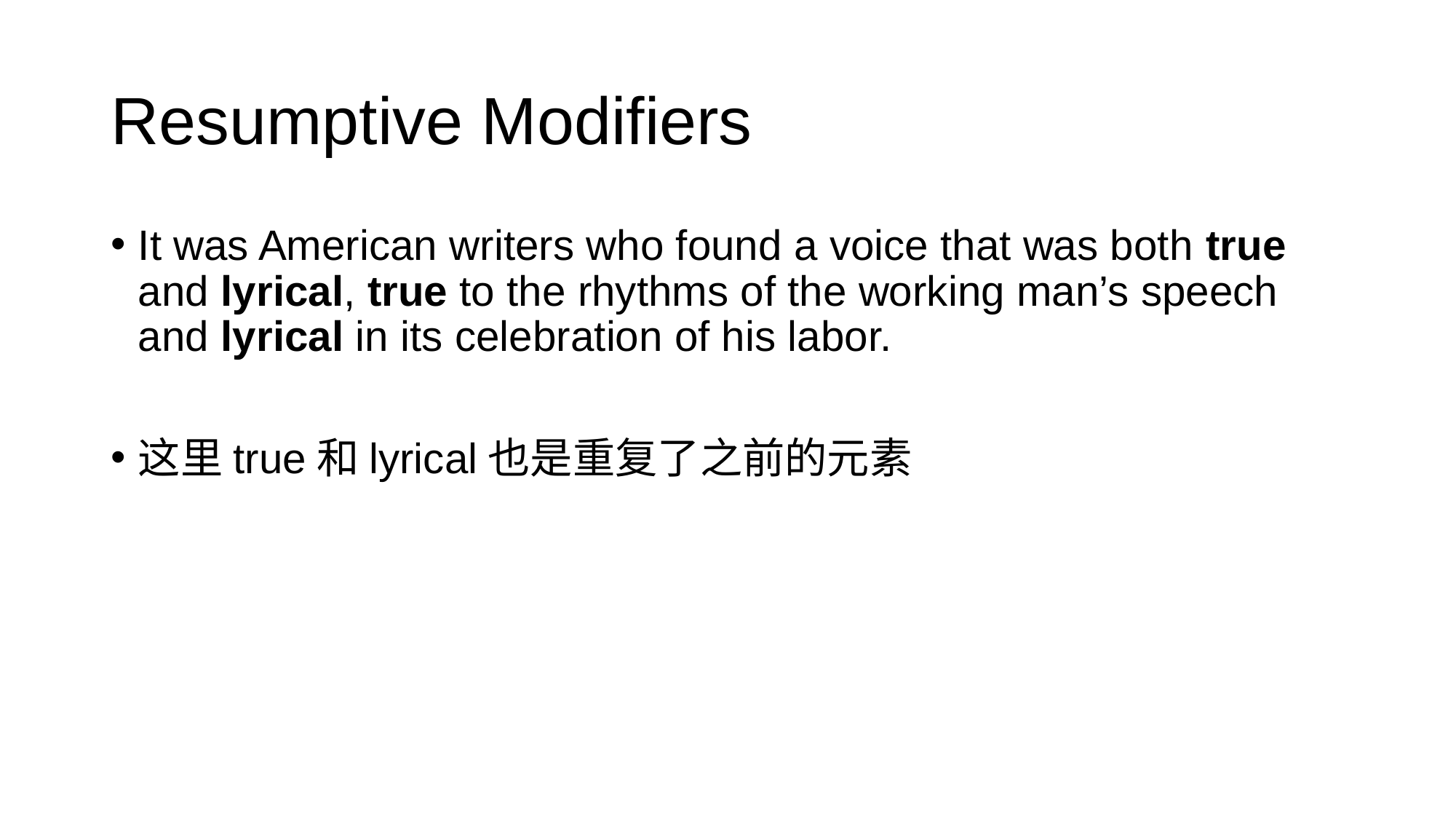

# Resumptive Modifiers
It was American writers who found a voice that was both true and lyrical, true to the rhythms of the working man’s speech and lyrical in its celebration of his labor.

这里true和lyrical也是重复了之前的元素